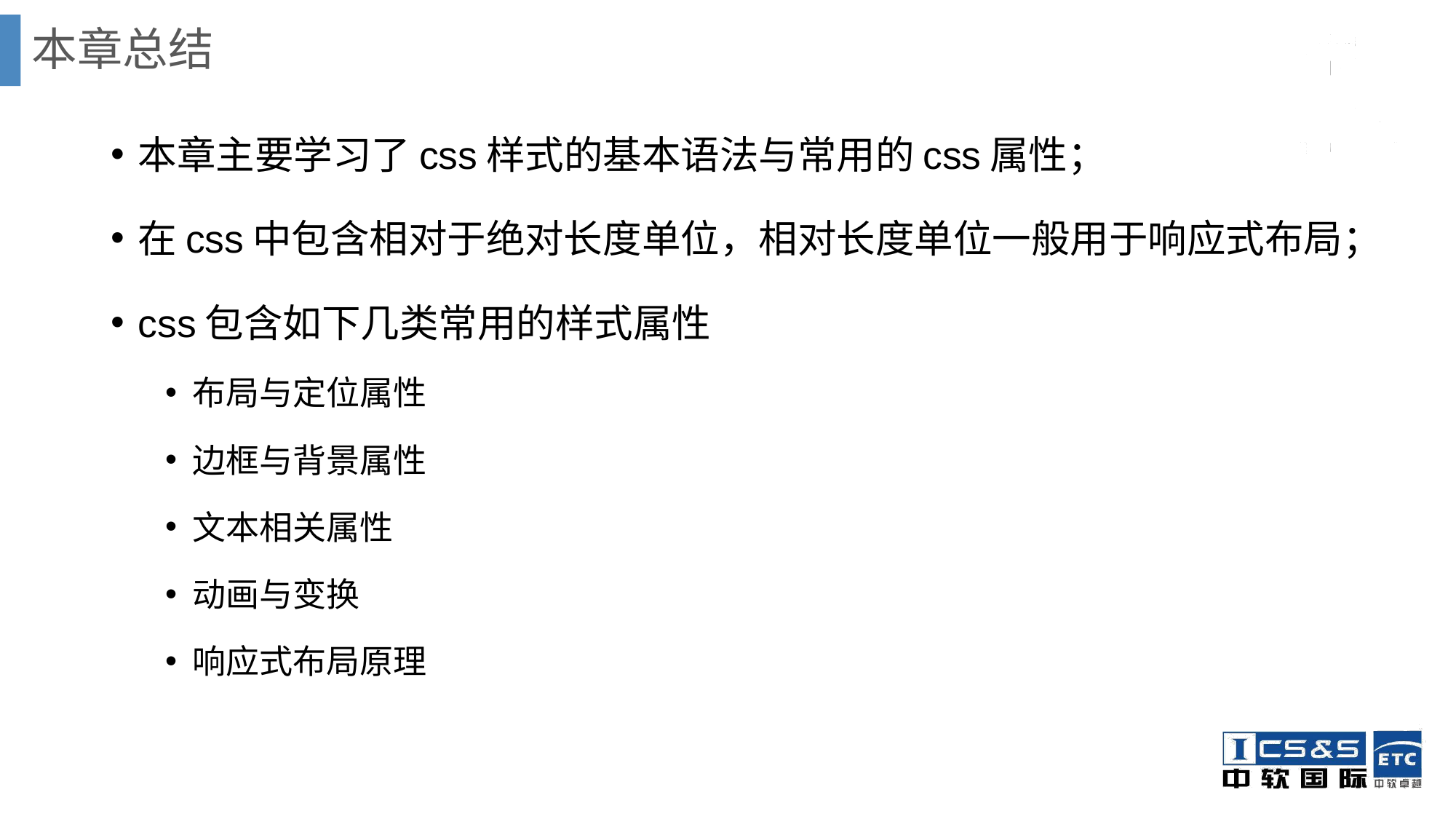

# 本章总结
本章主要学习了css样式的基本语法与常用的css属性；
在css中包含相对于绝对长度单位，相对长度单位一般用于响应式布局；
css包含如下几类常用的样式属性
布局与定位属性
边框与背景属性
文本相关属性
动画与变换
响应式布局原理